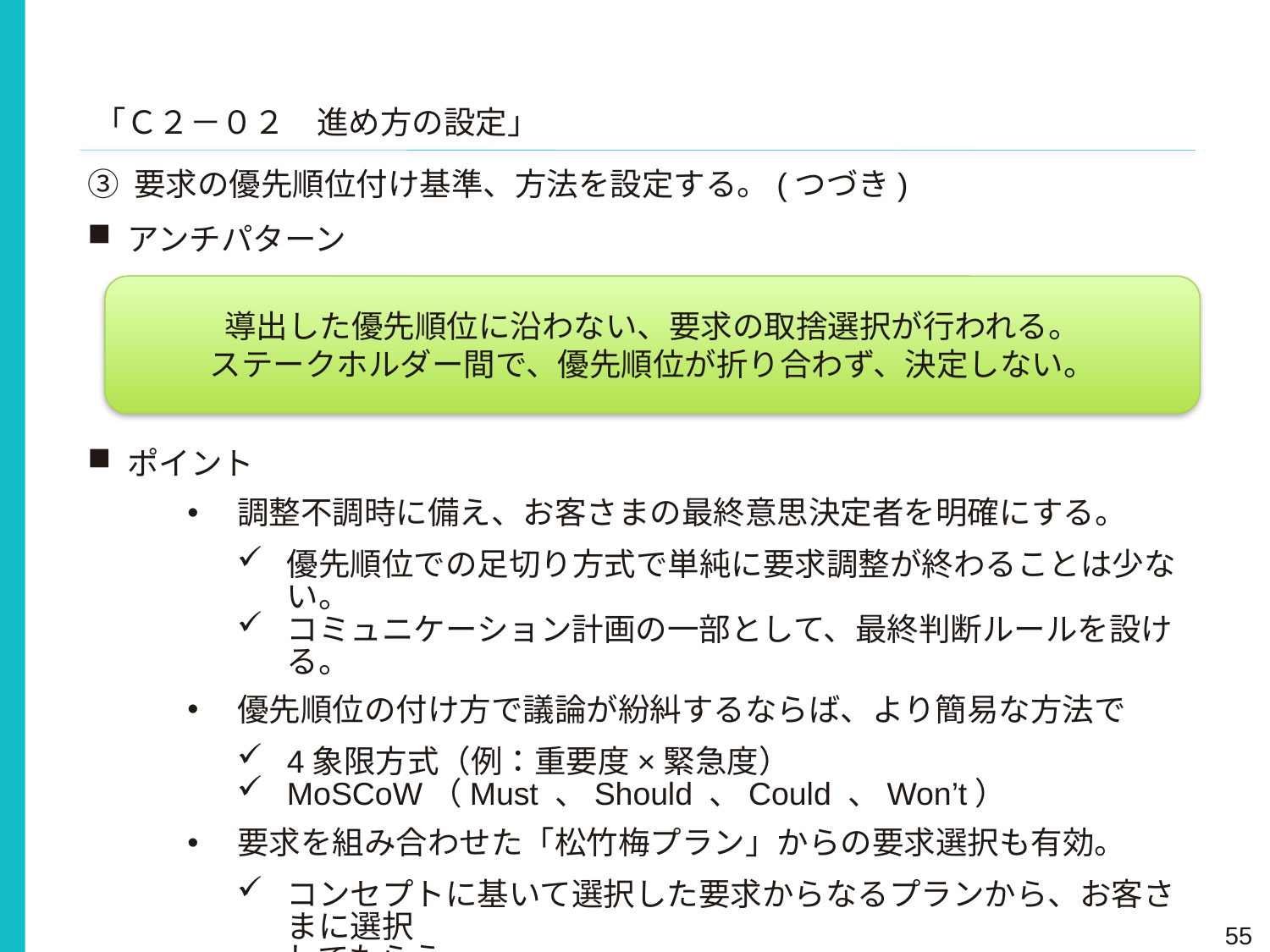

「Ｃ２－０２　進め方の設定」
③ 要求の優先順位付け基準、方法を設定する。(つづき)

アンチパターン

ポイント

調整不調時に備え、お客さまの最終意思決定者を明確にする。

優先順位での足切り方式で単純に要求調整が終わることは少ない。
コミュニケーション計画の一部として、最終判断ルールを設ける。
優先順位の付け方で議論が紛糾するならば、より簡易な方法で

4象限方式（例：重要度×緊急度）
MoSCoW（Must 、Should 、Could 、Won’t）

要求を組み合わせた「松竹梅プラン」からの要求選択も有効。

コンセプトに基いて選択した要求からなるプランから、お客さまに選択
してもらう。
要求単位の優先順位づけでは議論が収束しづらいお客さまに効果的。
導出した優先順位に沿わない、要求の取捨選択が行われる。
ステークホルダー間で、優先順位が折り合わず、決定しない。
55